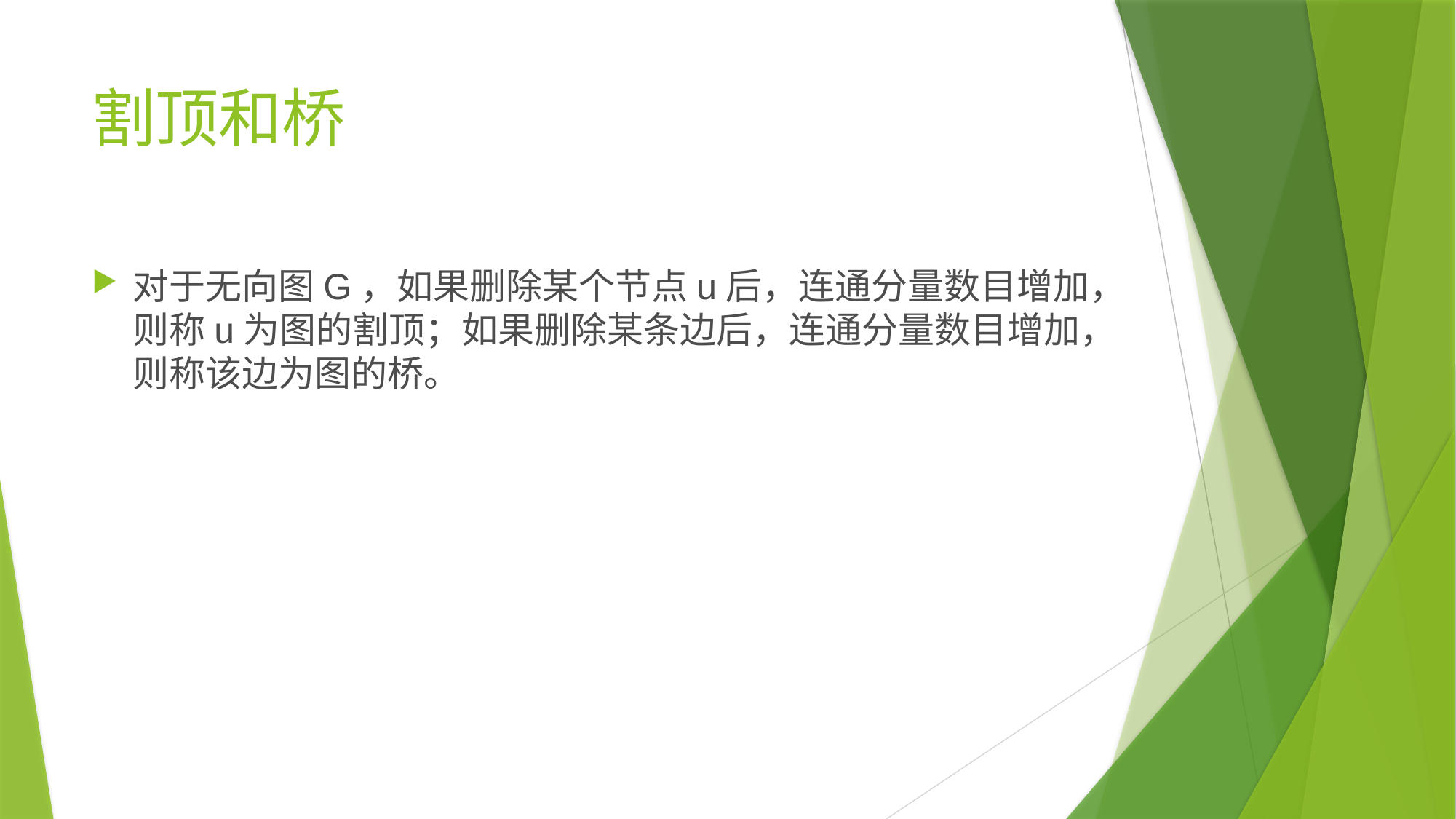

# 割顶和桥
对于无向图G，如果删除某个节点u后，连通分量数目增加，则称u为图的割顶；如果删除某条边后，连通分量数目增加，则称该边为图的桥。